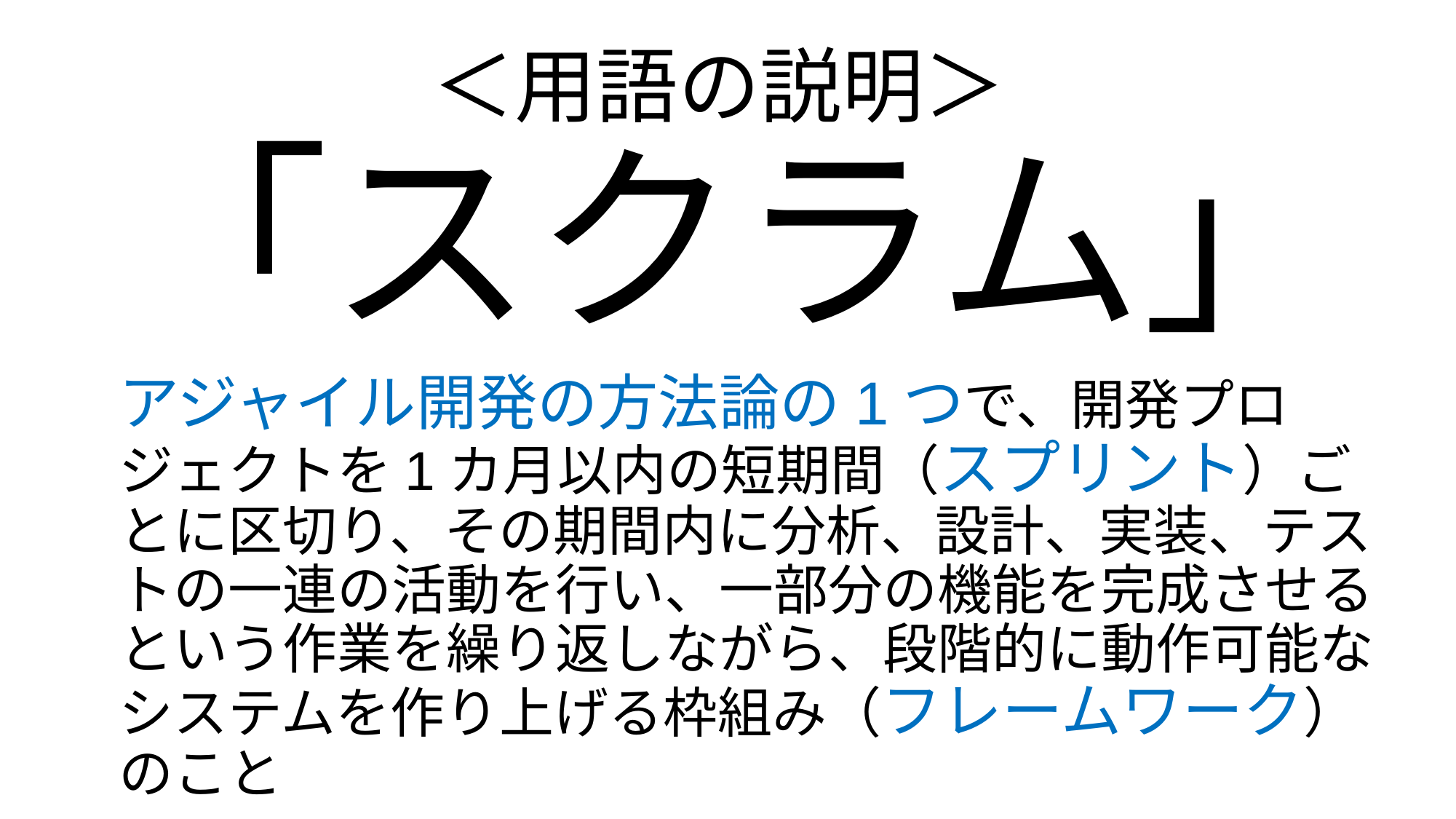

# ＜用語の説明＞
「スクラム」
アジャイル開発の方法論の1つで、開発プロジェクトを1カ月以内の短期間（スプリント）ごとに区切り、その期間内に分析、設計、実装、テストの一連の活動を行い、一部分の機能を完成させるという作業を繰り返しながら、段階的に動作可能なシステムを作り上げる枠組み（フレームワーク）のこと